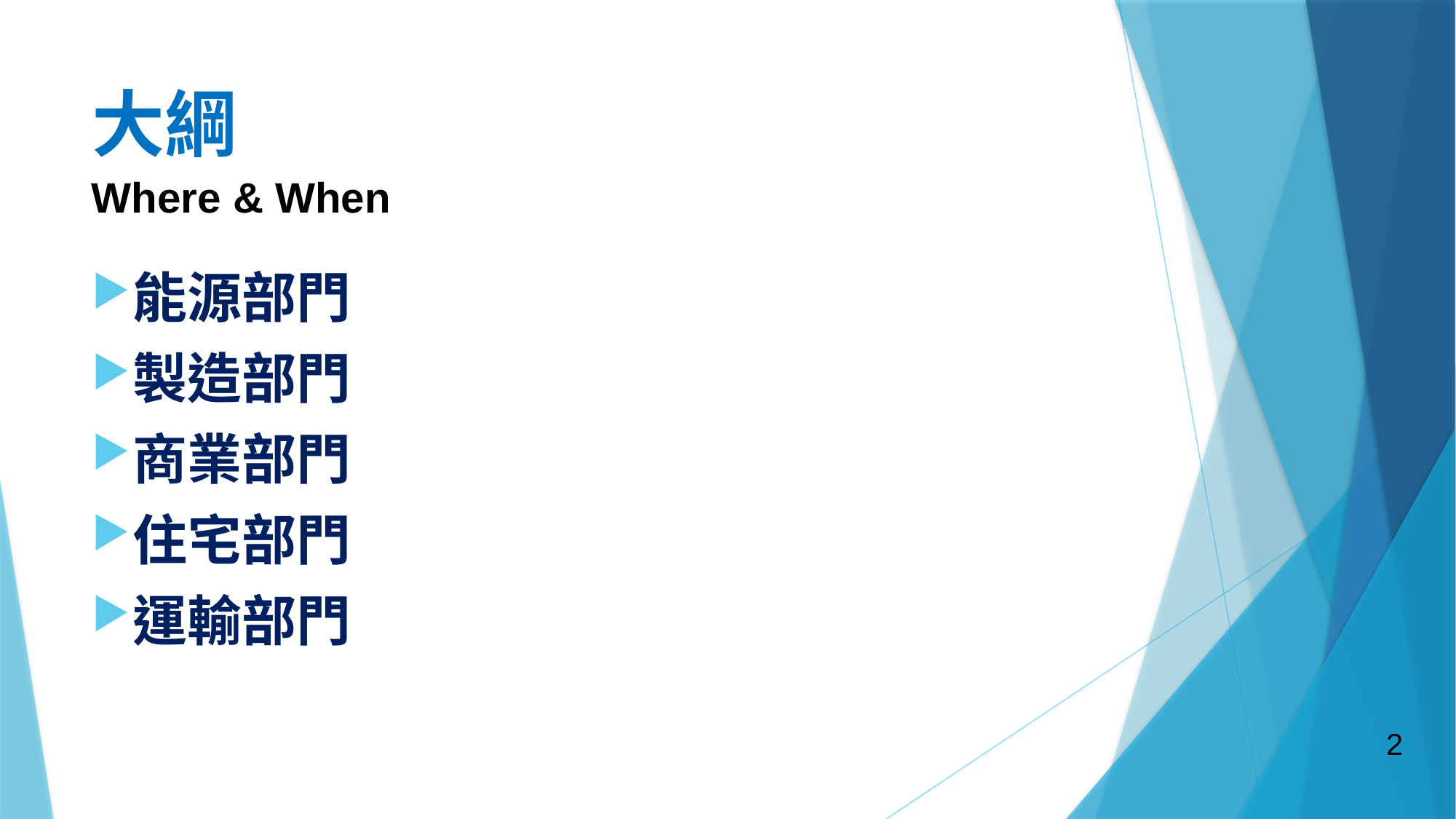

# 大綱
Where & When
能源部門
製造部門
商業部門
住宅部門
運輸部門
2